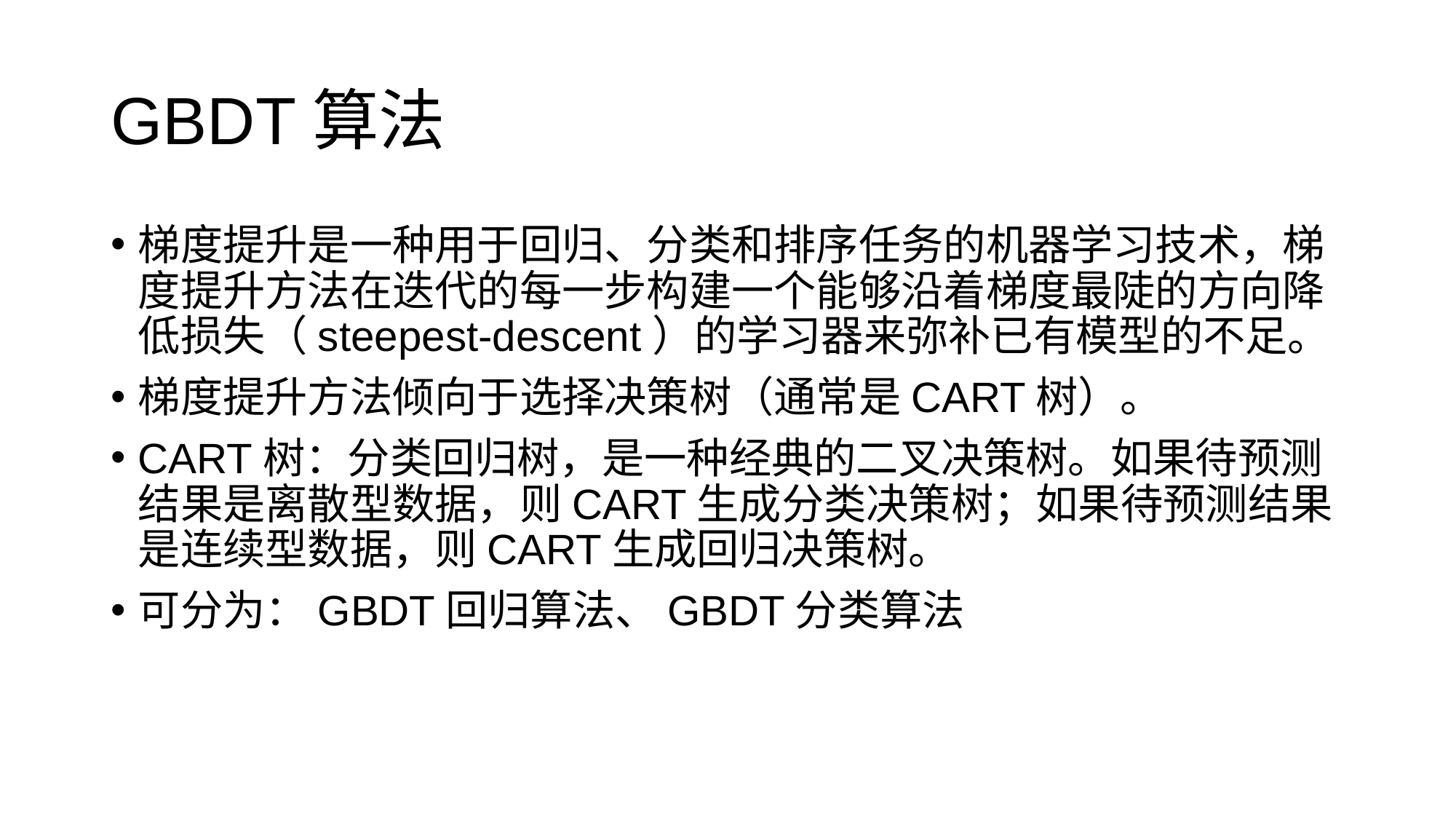

# GBDT算法
梯度提升是一种用于回归、分类和排序任务的机器学习技术，梯度提升方法在迭代的每一步构建一个能够沿着梯度最陡的方向降低损失（steepest-descent）的学习器来弥补已有模型的不足。
梯度提升方法倾向于选择决策树（通常是CART树）。
CART树：分类回归树，是一种经典的二叉决策树。如果待预测结果是离散型数据，则CART生成分类决策树；如果待预测结果是连续型数据，则CART生成回归决策树。
可分为：GBDT回归算法、GBDT分类算法